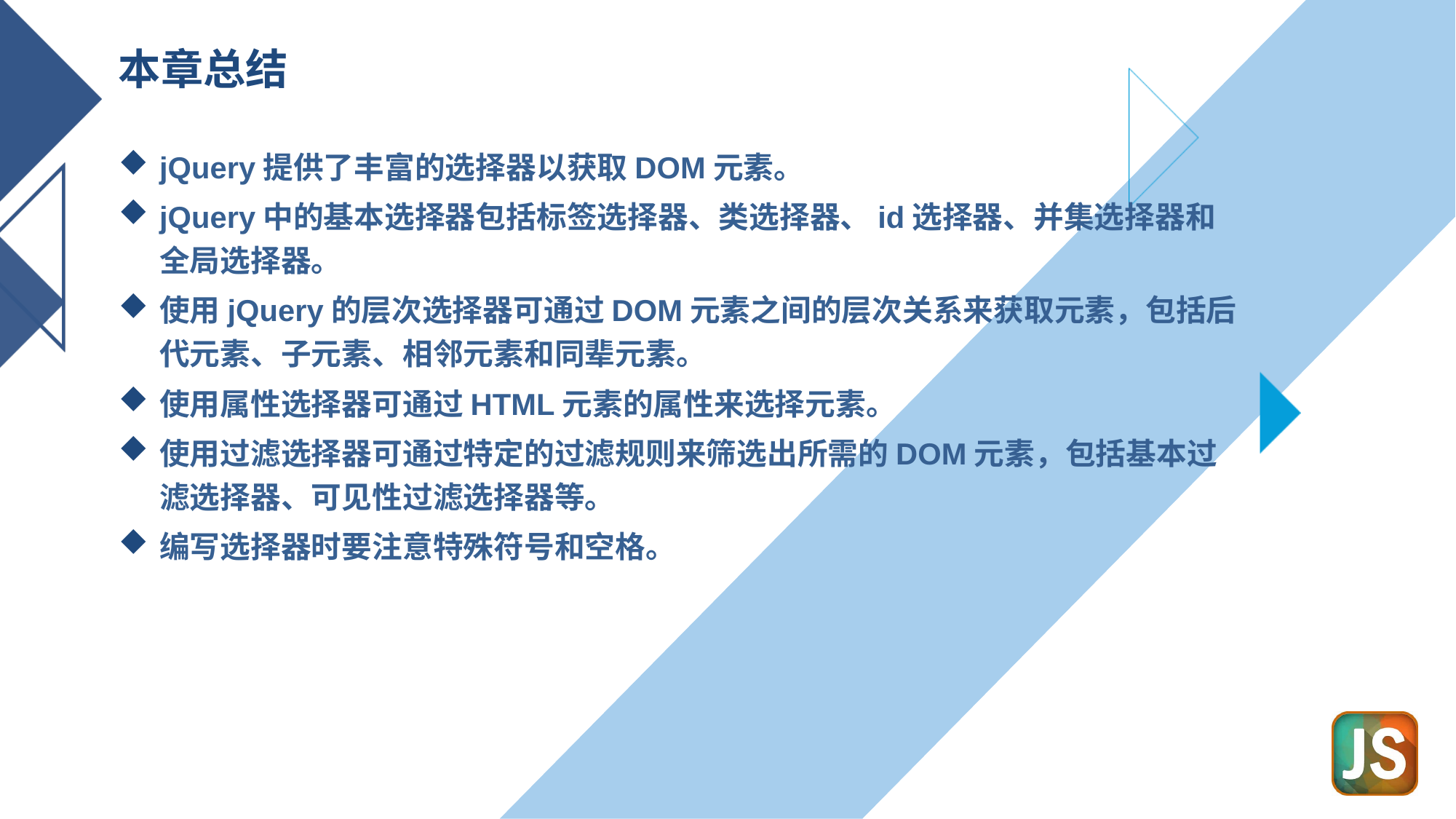

# 本章总结
jQuery提供了丰富的选择器以获取DOM元素。
jQuery中的基本选择器包括标签选择器、类选择器、id选择器、并集选择器和全局选择器。
使用jQuery的层次选择器可通过DOM元素之间的层次关系来获取元素，包括后代元素、子元素、相邻元素和同辈元素。
使用属性选择器可通过HTML元素的属性来选择元素。
使用过滤选择器可通过特定的过滤规则来筛选出所需的DOM元素，包括基本过滤选择器、可见性过滤选择器等。
编写选择器时要注意特殊符号和空格。